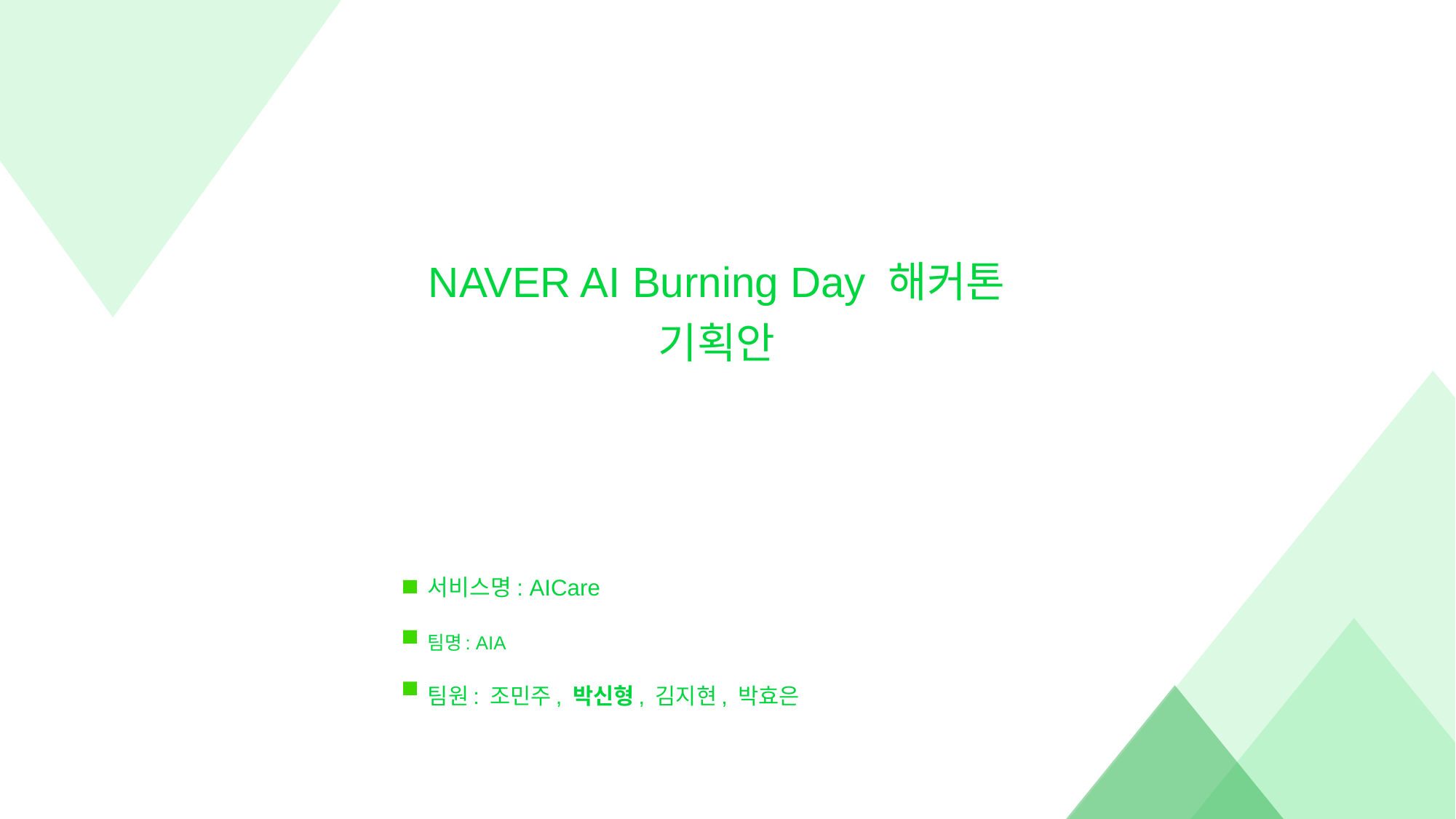

NAVER AI Burning Day 해커톤
기획안
서비스명: AICare

팀명: AIA

팀원: 조민주, 박신형, 김지현, 박효은